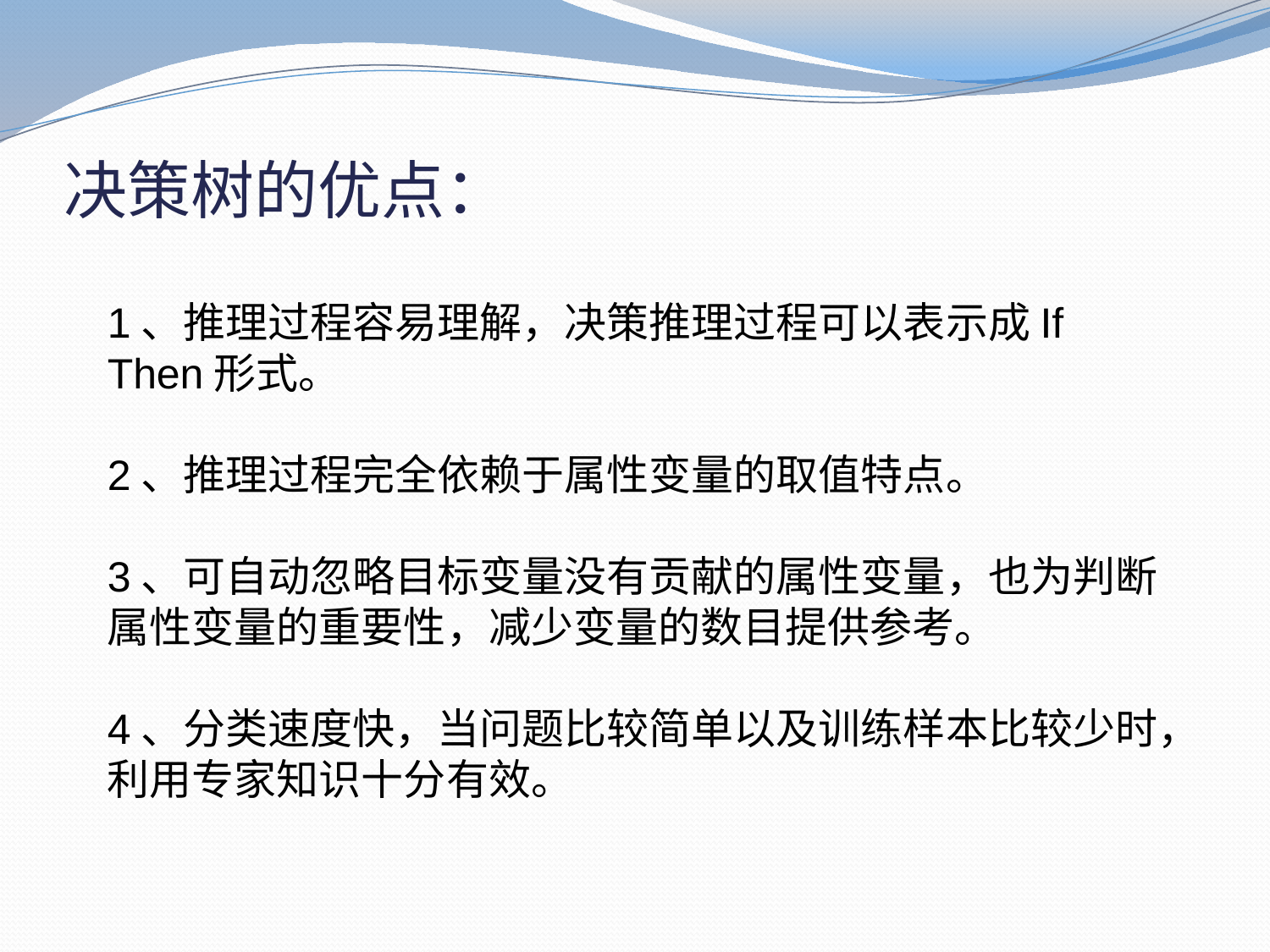

# 决策树的优点：

1、推理过程容易理解，决策推理过程可以表示成If Then形式。

2、推理过程完全依赖于属性变量的取值特点。

3、可自动忽略目标变量没有贡献的属性变量，也为判断属性变量的重要性，减少变量的数目提供参考。

4、分类速度快，当问题比较简单以及训练样本比较少时，利用专家知识十分有效。